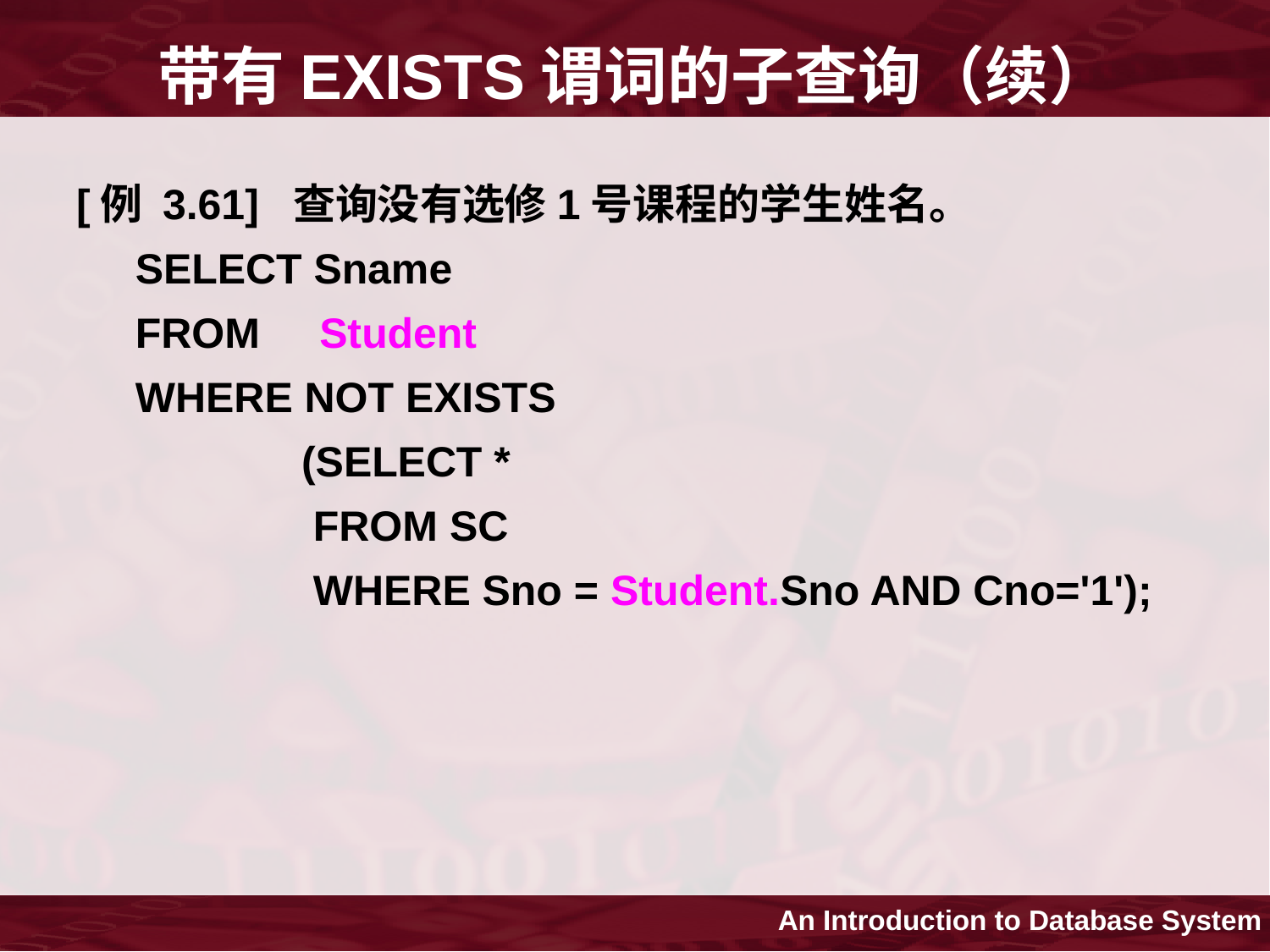

# 带有EXISTS谓词的子查询（续）
[例 3.61]  查询没有选修1号课程的学生姓名。
     SELECT Sname
     FROM     Student
     WHERE NOT EXISTS
                   (SELECT *
                    FROM SC
                    WHERE Sno = Student.Sno AND Cno='1');